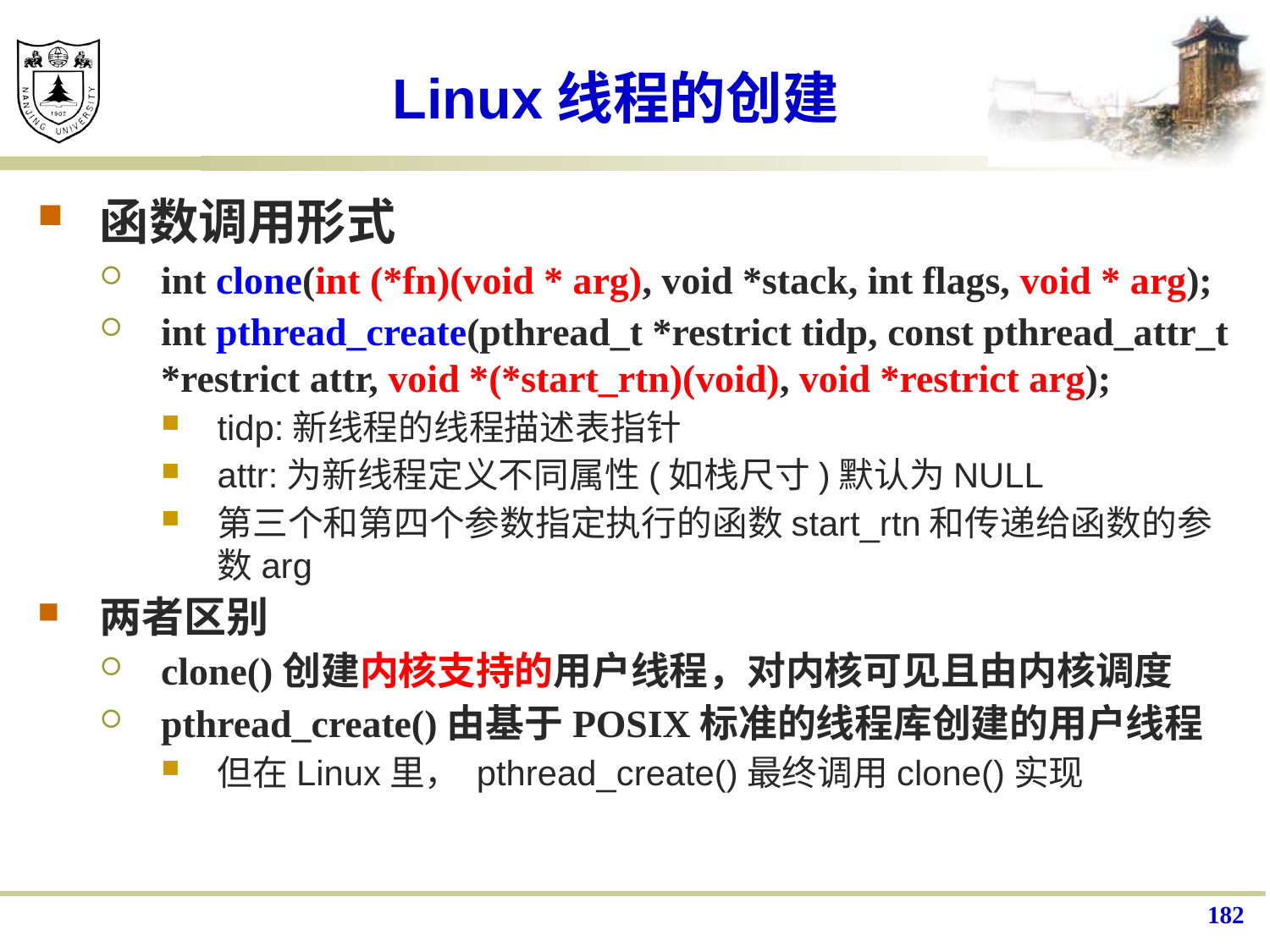

# Linux线程的创建
函数调用形式
int clone(int (*fn)(void * arg), void *stack, int flags, void * arg);
int pthread_create(pthread_t *restrict tidp, const pthread_attr_t *restrict attr, void *(*start_rtn)(void), void *restrict arg);
tidp:新线程的线程描述表指针
attr:为新线程定义不同属性(如栈尺寸)默认为NULL
第三个和第四个参数指定执行的函数start_rtn和传递给函数的参数arg
两者区别
clone()创建内核支持的用户线程，对内核可见且由内核调度
pthread_create()由基于POSIX标准的线程库创建的用户线程
但在Linux里， pthread_create()最终调用clone()实现
182